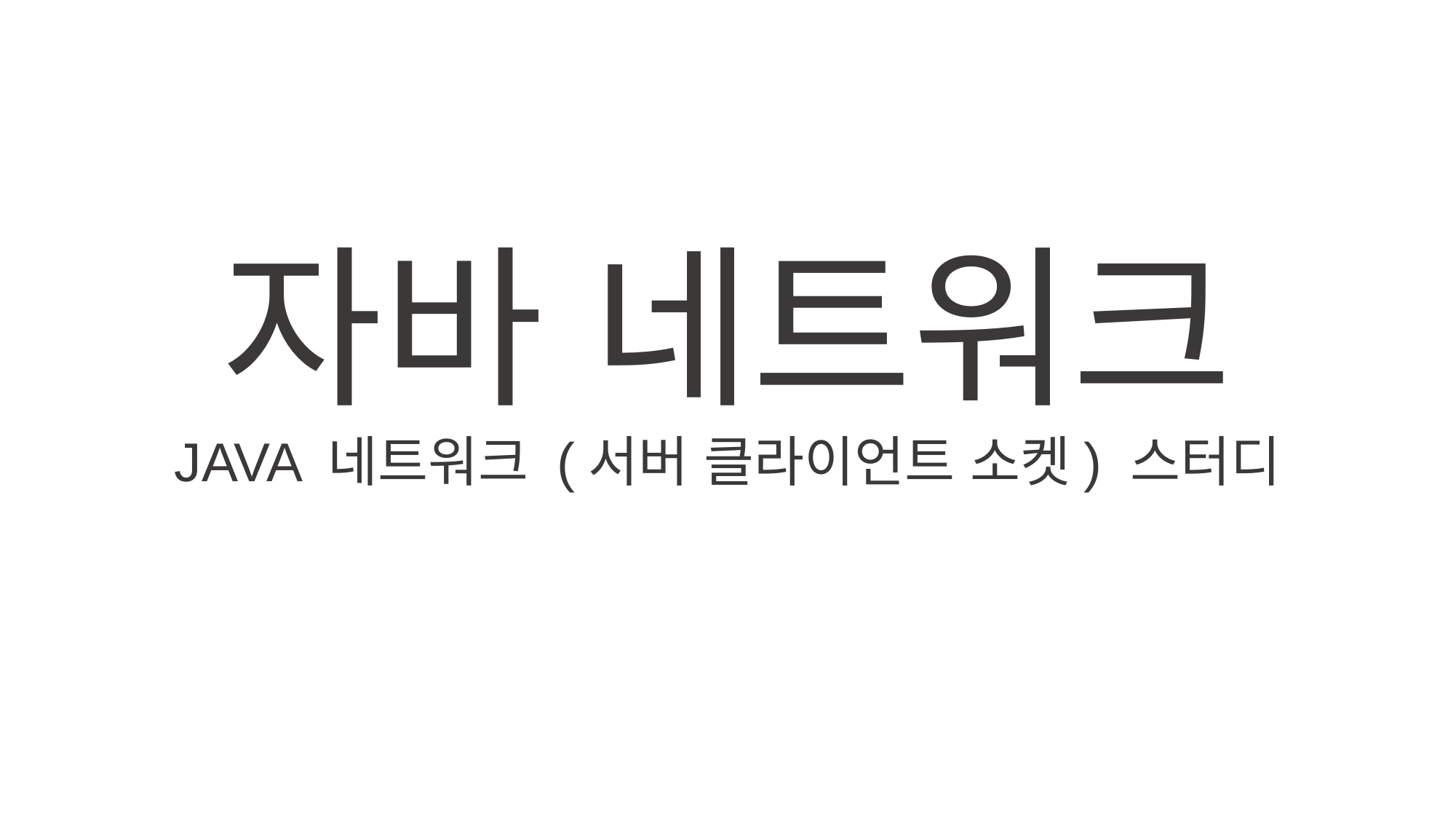

자바 네트워크
JAVA 네트워크 (서버 클라이언트 소켓) 스터디